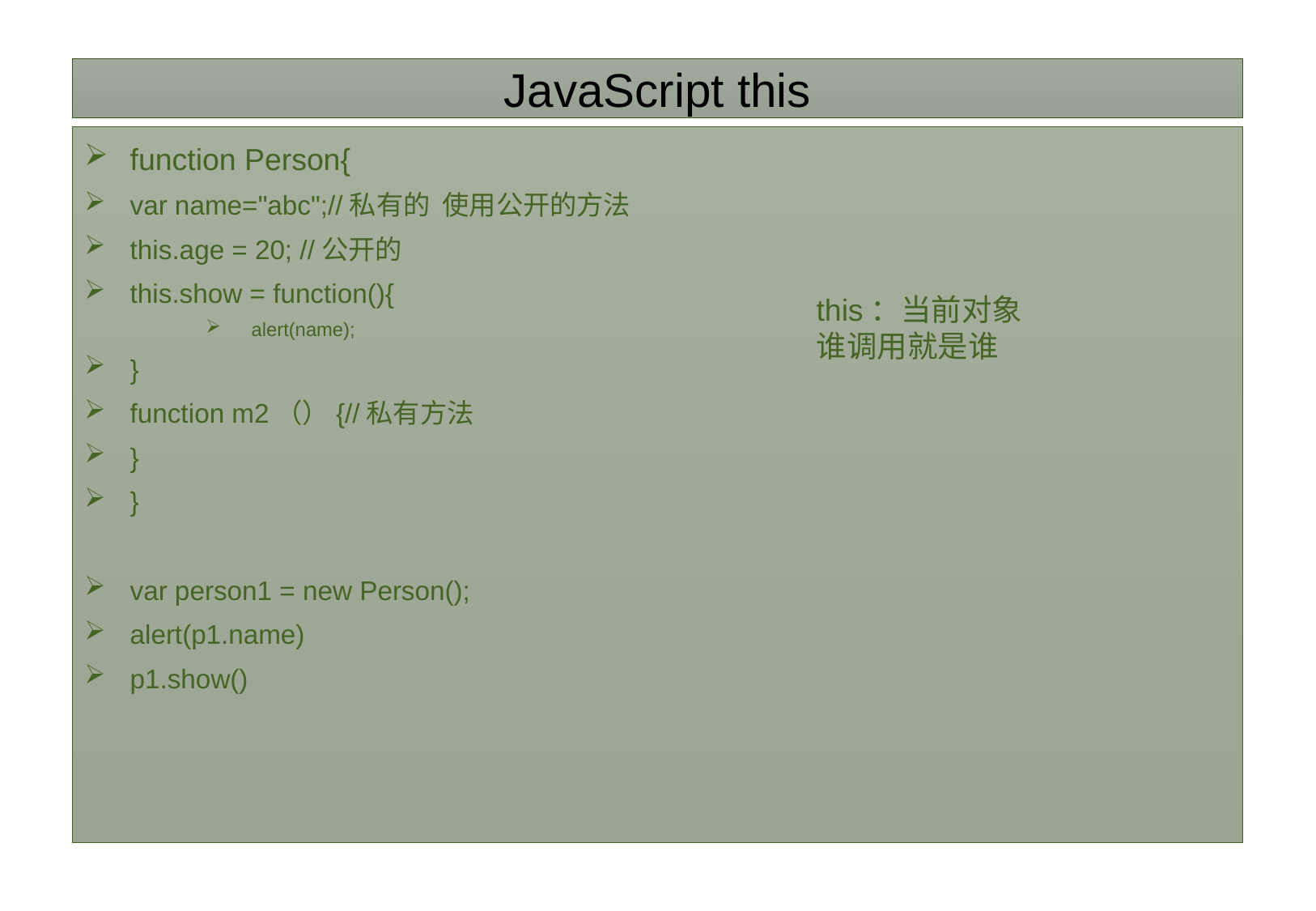

# JavaScript this
function Person{
var name="abc";//私有的  使用公开的方法
this.age = 20; //公开的
this.show = function(){
alert(name);
}
function m2（）{//私有方法
}
}

var person1 = new Person();
alert(p1.name)
p1.show()
this：当前对象
谁调用就是谁